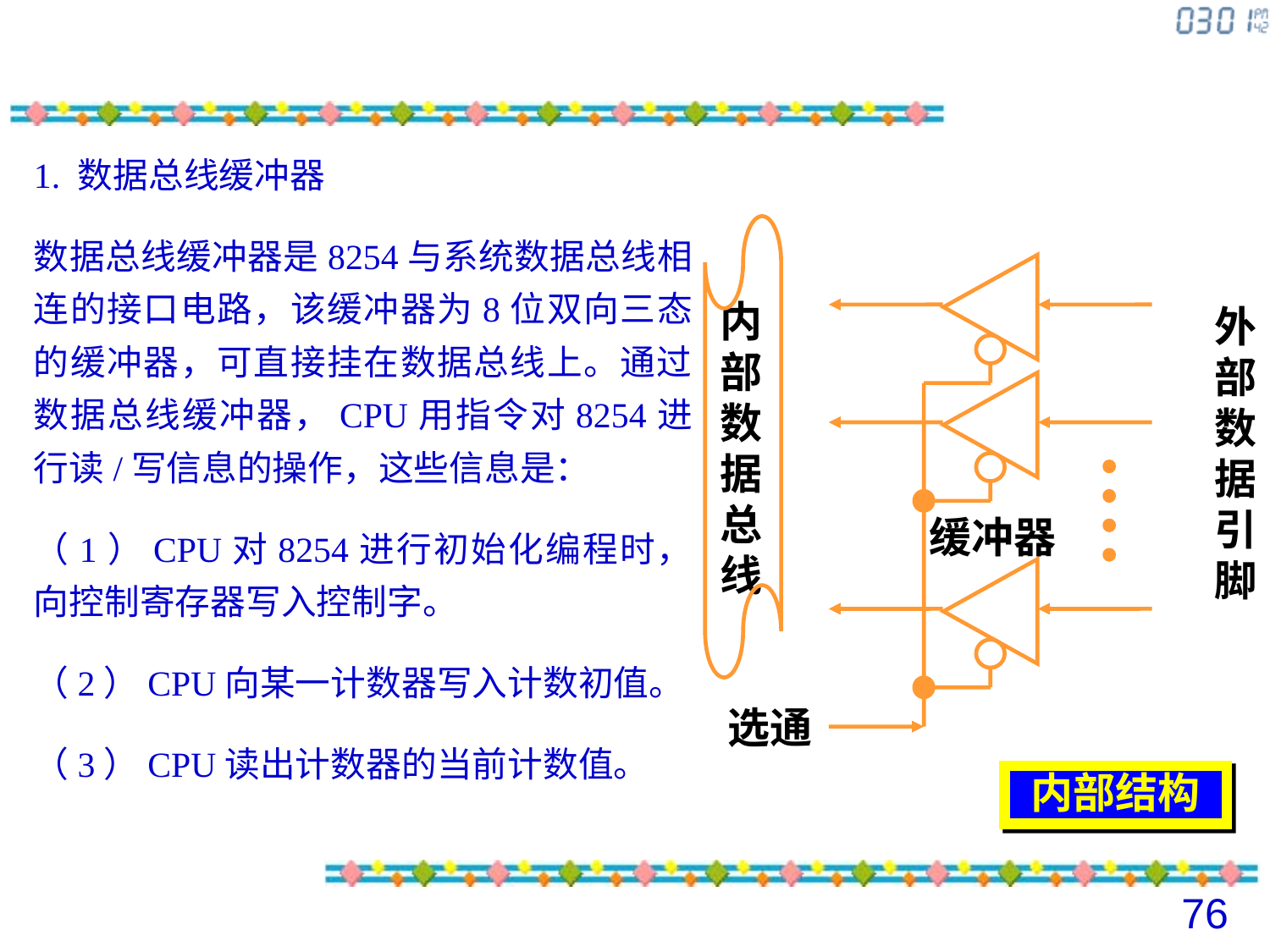

1. 数据总线缓冲器
数据总线缓冲器是8254与系统数据总线相连的接口电路，该缓冲器为8位双向三态的缓冲器，可直接挂在数据总线上。通过数据总线缓冲器，CPU用指令对8254进行读/写信息的操作，这些信息是：
（1）CPU对8254进行初始化编程时，向控制寄存器写入控制字。
（2）CPU向某一计数器写入计数初值。
（3）CPU读出计数器的当前计数值。

内
部
数
据
总
线

外
部
数
据
引
脚

缓冲器

选通

内部结构